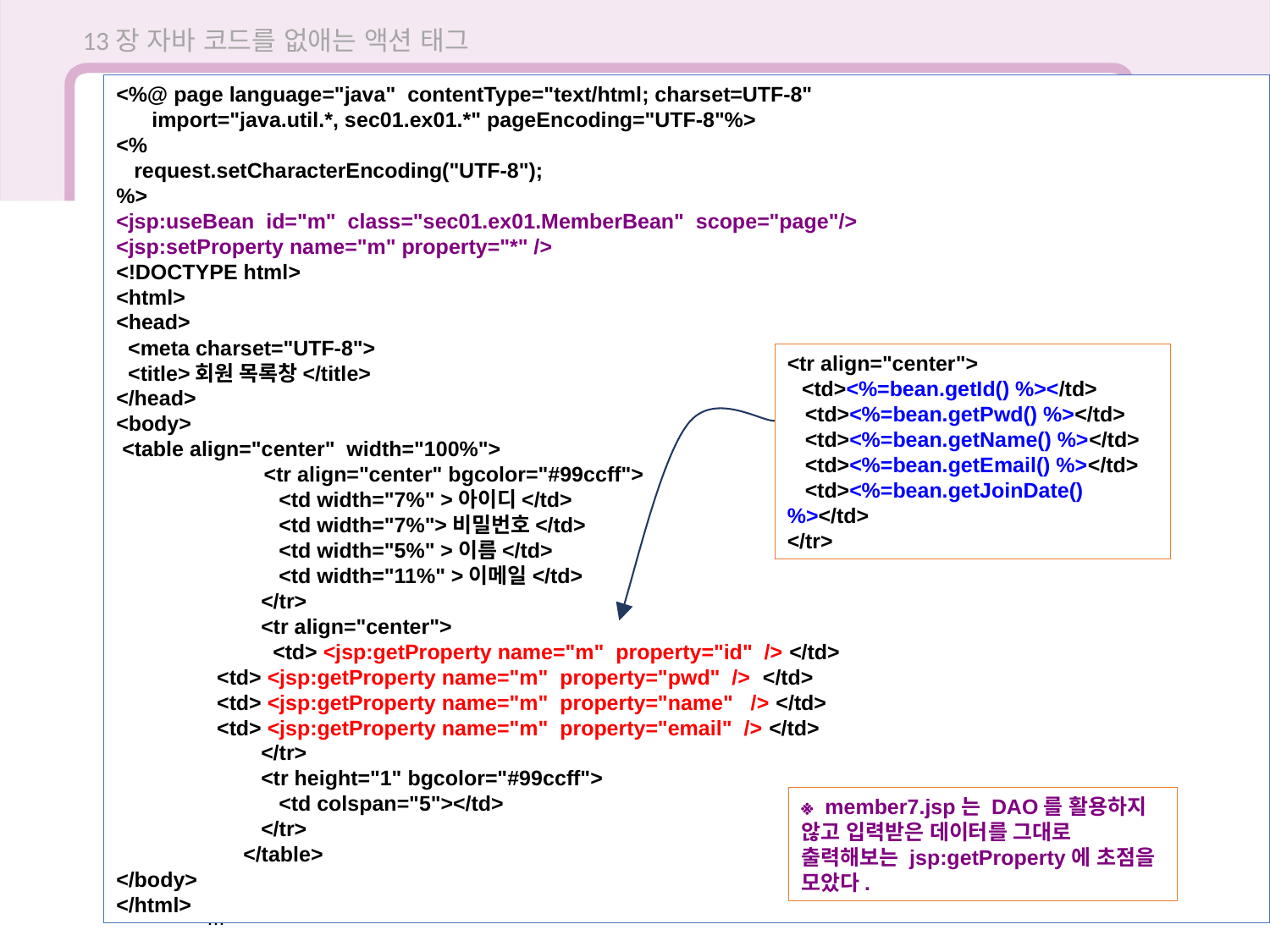

13장 자바 코드를 없애는 액션 태그
<%@ page language="java"  contentType="text/html; charset=UTF-8"
      import="java.util.*, sec01.ex01.*" pageEncoding="UTF-8"%>
<%
   request.setCharacterEncoding("UTF-8");
%>
<jsp:useBean  id="m"  class="sec01.ex01.MemberBean"  scope="page"/>
<jsp:setProperty name="m" property="*" />
<!DOCTYPE html>
<html>
<head>
  <meta charset="UTF-8">
  <title>회원 목록창</title>
</head>
<body>
 <table align="center"  width="100%">
	    <tr align="center" bgcolor="#99ccff">
	      <td width="7%" >아이디</td>
	      <td width="7%">비밀번호</td>
	      <td width="5%" >이름</td>
	      <td width="11%" >이메일</td>
	   </tr>
	   <tr align="center">
	     <td> <jsp:getProperty name="m"  property="id"  /> </td>
                 <td> <jsp:getProperty name="m"  property="pwd"  />  </td>
                 <td> <jsp:getProperty name="m"  property="name"   /> </td>
                 <td> <jsp:getProperty name="m"  property="email"  /> </td>
	   </tr>
	   <tr height="1" bgcolor="#99ccff">
	      <td colspan="5"></td>
	   </tr>
	</table>
</body>
</html>
13.3 useBean, setProperty, getProperty
<tr align="center">
   <td><%=bean.getId() %></td>
   <td><%=bean.getPwd() %></td>
   <td><%=bean.getName() %></td>
   <td><%=bean.getEmail() %></td>
   <td><%=bean.getJoinDate() %></td>
</tr>

※ member7.jsp는 DAO를 활용하지 않고 입력받은 데이터를 그대로 출력해보는 jsp:getProperty에 초점을 모았다.
...